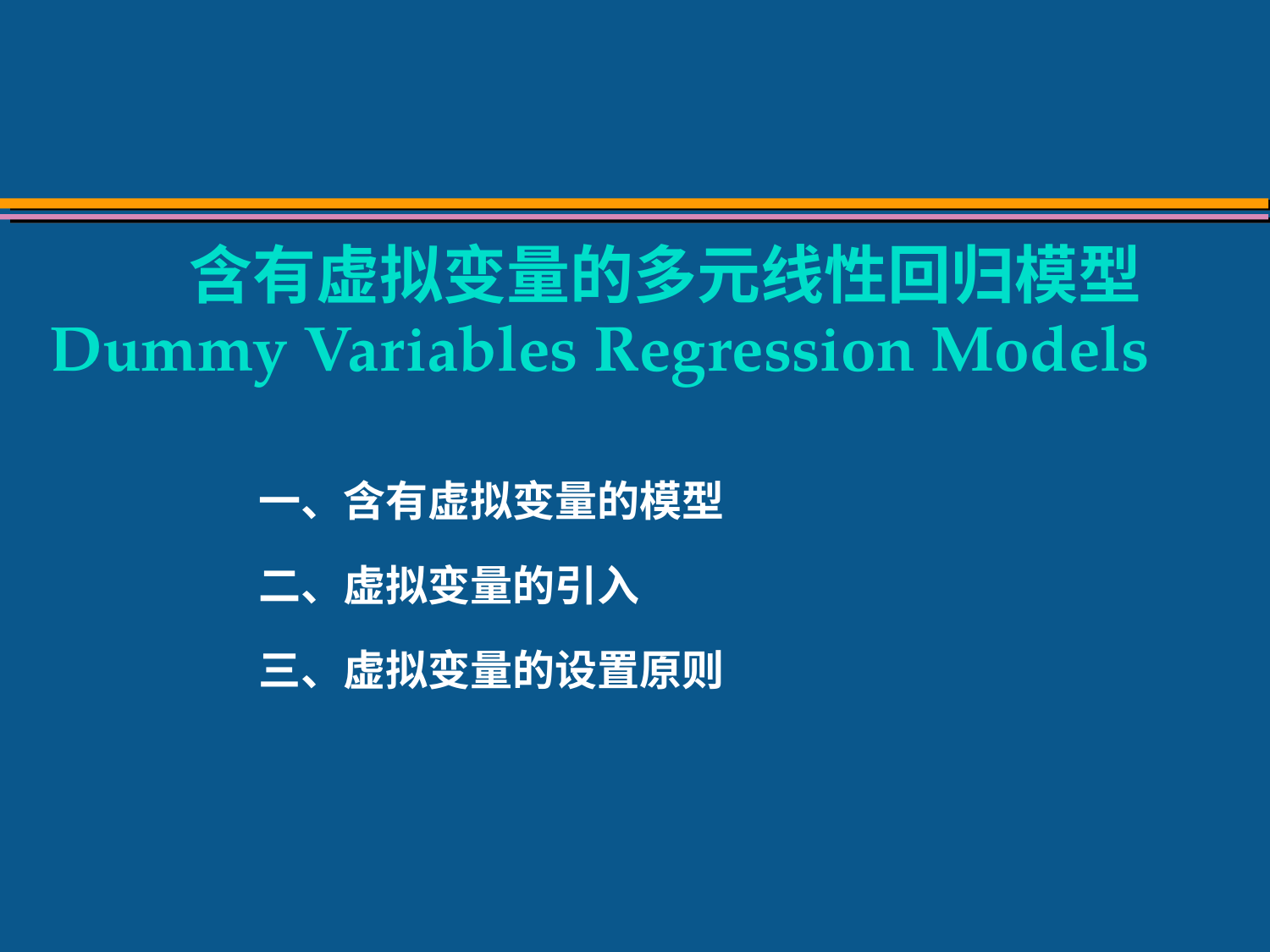

# 含有虚拟变量的多元线性回归模型 Dummy Variables Regression Models
   一、含有虚拟变量的模型
   二、虚拟变量的引入
   三、虚拟变量的设置原则